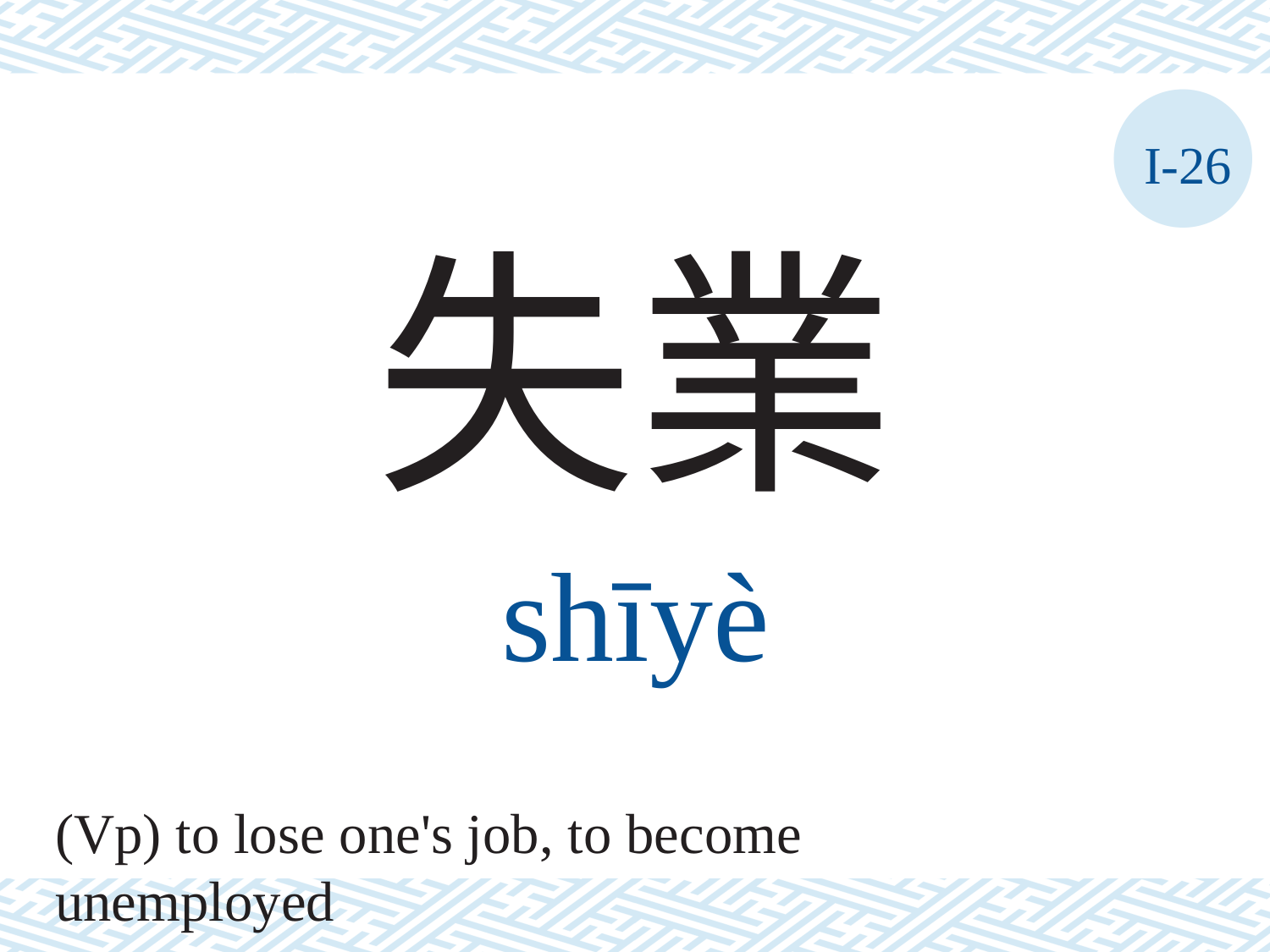

I-26
失業
shīyè
(Vp) to lose one's job, to become unemployed